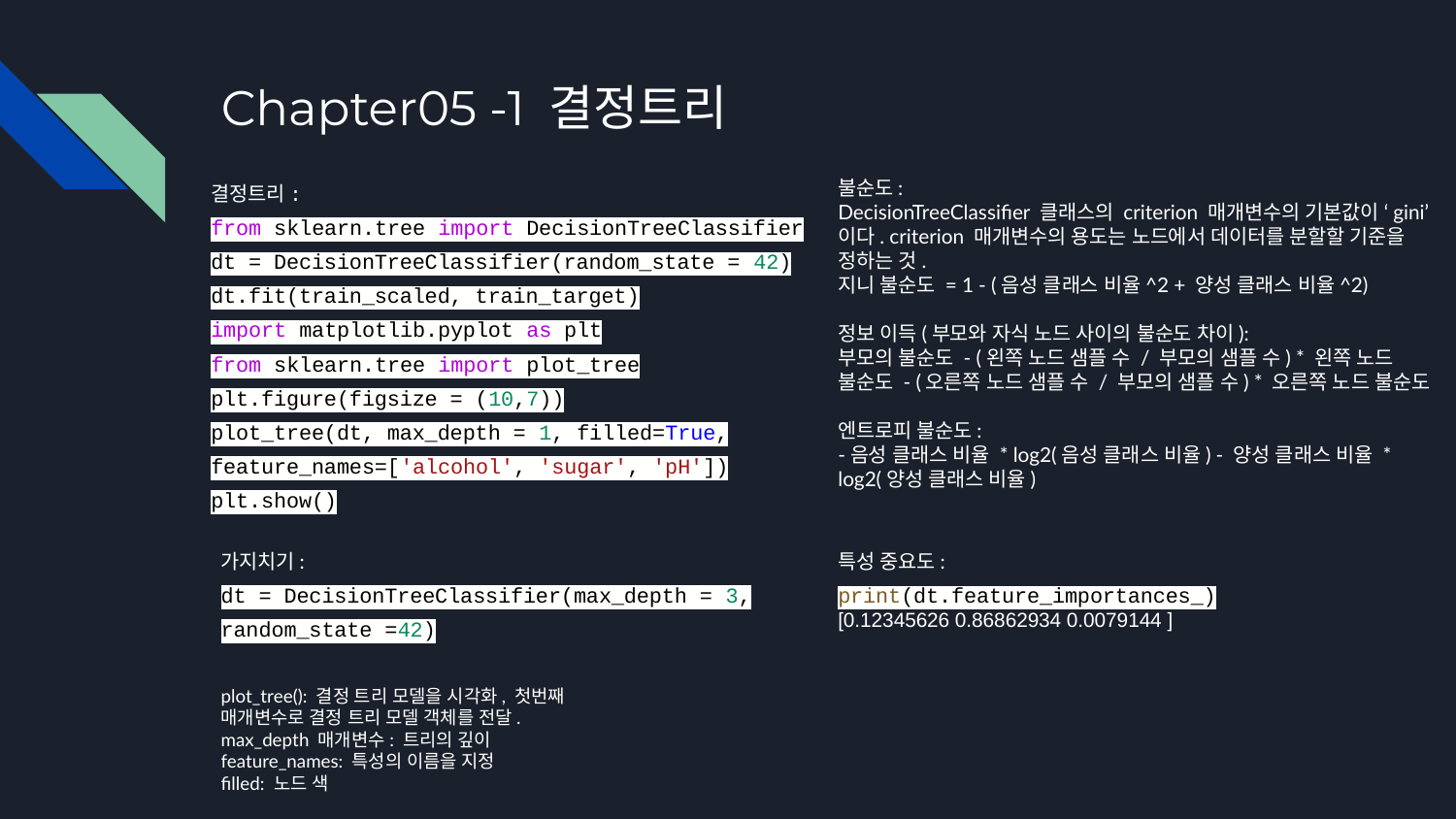

# Chapter05 -1 결정트리
결정트리:
from sklearn.tree import DecisionTreeClassifier
dt = DecisionTreeClassifier(random_state = 42)
dt.fit(train_scaled, train_target)
import matplotlib.pyplot as plt
from sklearn.tree import plot_tree
plt.figure(figsize = (10,7))
plot_tree(dt, max_depth = 1, filled=True, feature_names=['alcohol', 'sugar', 'pH'])
plt.show()
불순도:
DecisionTreeClassifier 클래스의 criterion 매개변수의 기본값이 ‘gini’ 이다. criterion 매개변수의 용도는 노드에서 데이터를 분할할 기준을 정하는 것.
지니 불순도 = 1 - (음성 클래스 비율^2 + 양성 클래스 비율^2)

정보 이득(부모와 자식 노드 사이의 불순도 차이):
부모의 불순도 - (왼쪽 노드 샘플 수 / 부모의 샘플 수) * 왼쪽 노드 불순도 - (오른쪽 노드 샘플 수 / 부모의 샘플 수) * 오른쪽 노드 불순도

엔트로피 불순도:
-음성 클래스 비율 * log2(음성 클래스 비율) - 양성 클래스 비율 * log2(양성 클래스 비율)
가지치기:
dt = DecisionTreeClassifier(max_depth = 3, random_state =42)
특성 중요도:
print(dt.feature_importances_)
[0.12345626 0.86862934 0.0079144 ]
plot_tree(): 결정 트리 모델을 시각화, 첫번째 매개변수로 결정 트리 모델 객체를 전달.
max_depth 매개변수: 트리의 깊이
feature_names: 특성의 이름을 지정
filled: 노드 색